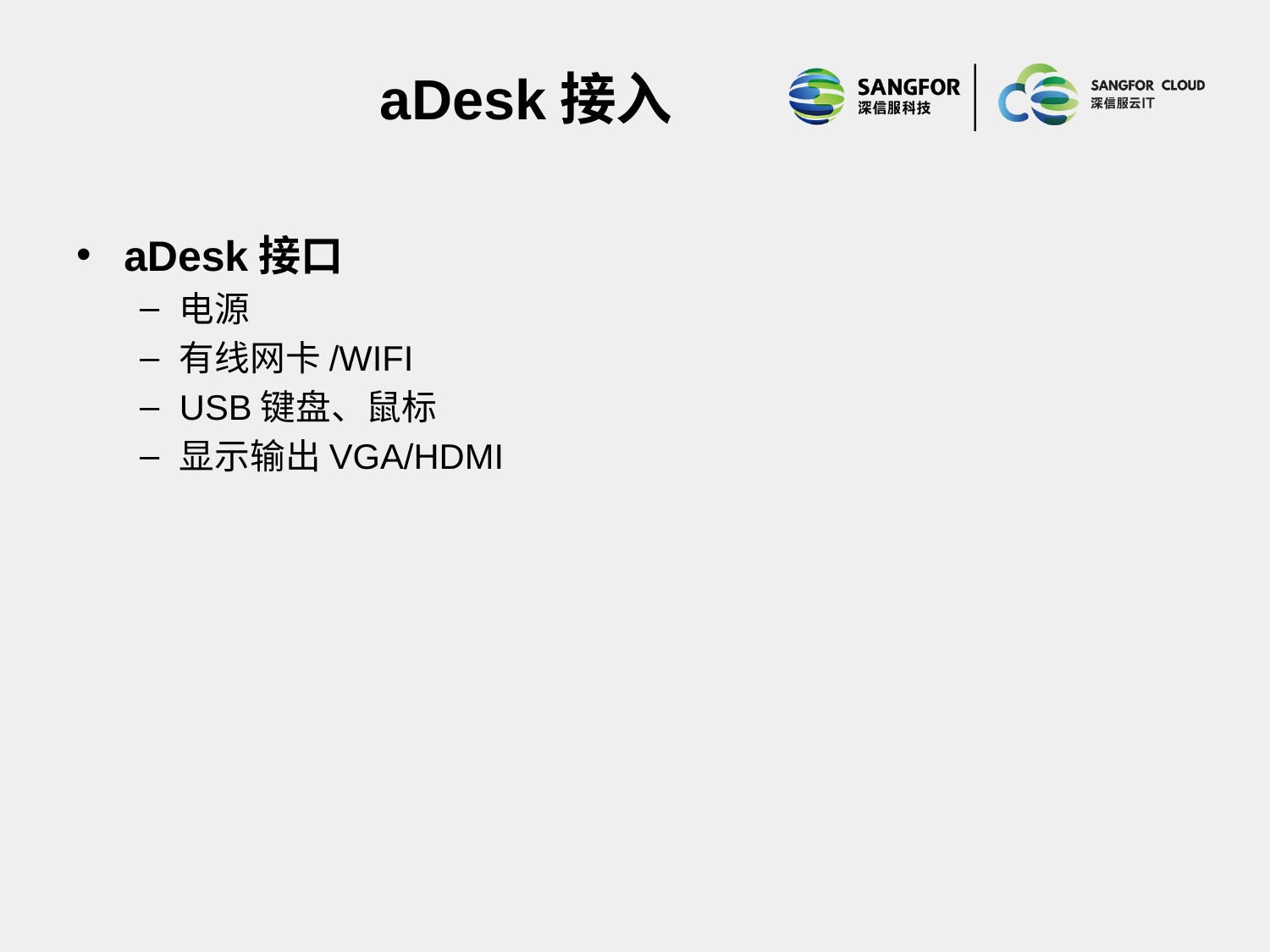

# aDesk接入
aDesk接口
电源
有线网卡/WIFI
USB键盘、鼠标
显示输出VGA/HDMI